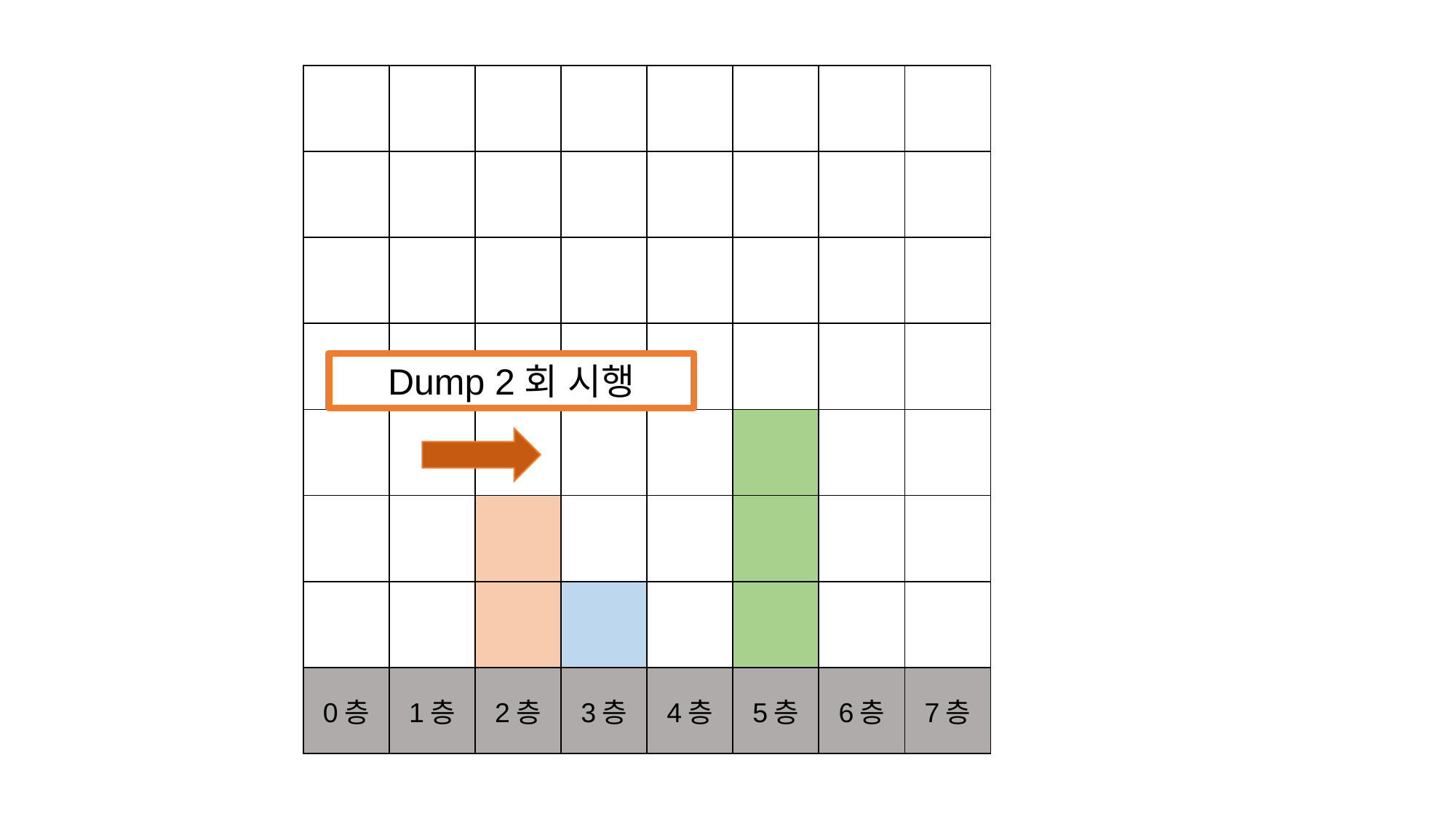

|  |  |  |  |  |  |  |  |
| --- | --- | --- | --- | --- | --- | --- | --- |
|  |  |  |  |  |  |  |  |
|  |  |  |  |  |  |  |  |
|  |  |  |  |  |  |  |  |
|  |  |  |  |  |  |  |  |
|  |  |  |  |  |  |  |  |
|  |  |  |  |  |  |  |  |
| 0층 | 1층 | 2층 | 3층 | 4층 | 5층 | 6층 | 7층 |
Dump 2회 시행